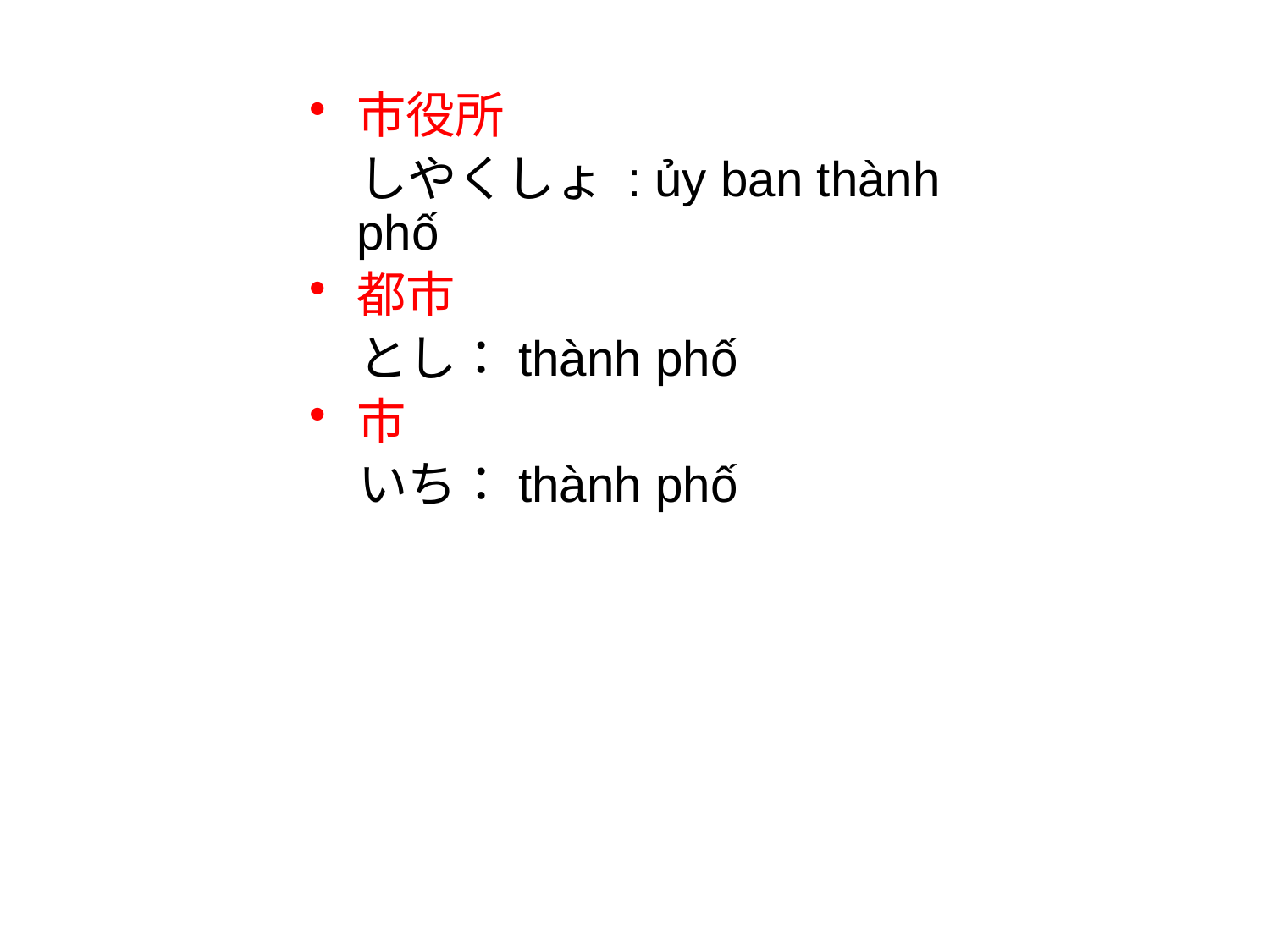

市役所
　しやくしょ : ủy ban thành phố
都市
　とし：thành phố
市
　いち：thành phố